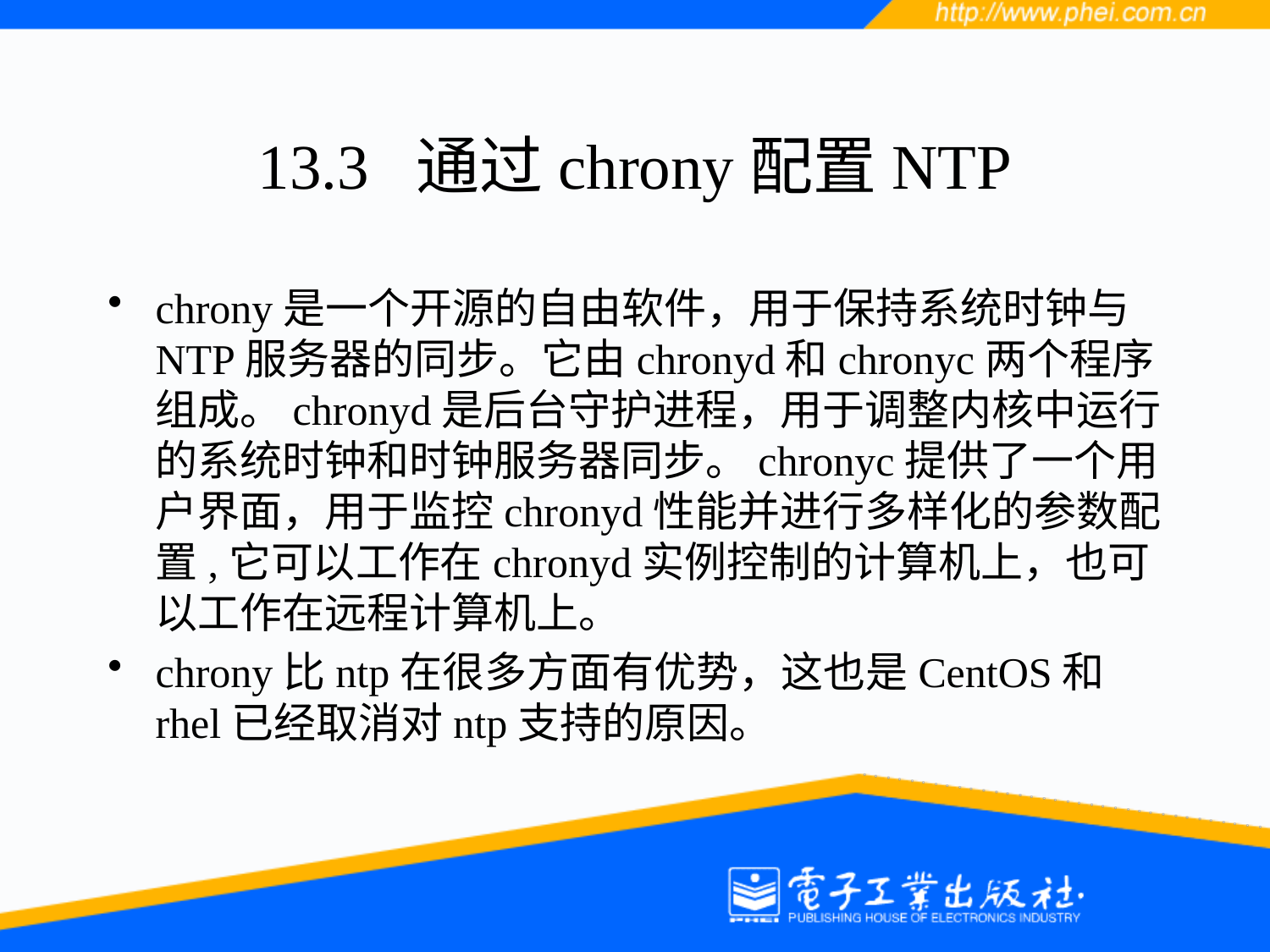

# 13.3  通过chrony配置NTP
chrony是一个开源的自由软件，用于保持系统时钟与NTP服务器的同步。它由chronyd和chronyc两个程序组成。chronyd是后台守护进程，用于调整内核中运行的系统时钟和时钟服务器同步。chronyc提供了一个用户界面，用于监控chronyd性能并进行多样化的参数配置,它可以工作在chronyd实例控制的计算机上，也可以工作在远程计算机上。
chrony比ntp在很多方面有优势，这也是CentOS和rhel已经取消对ntp支持的原因。